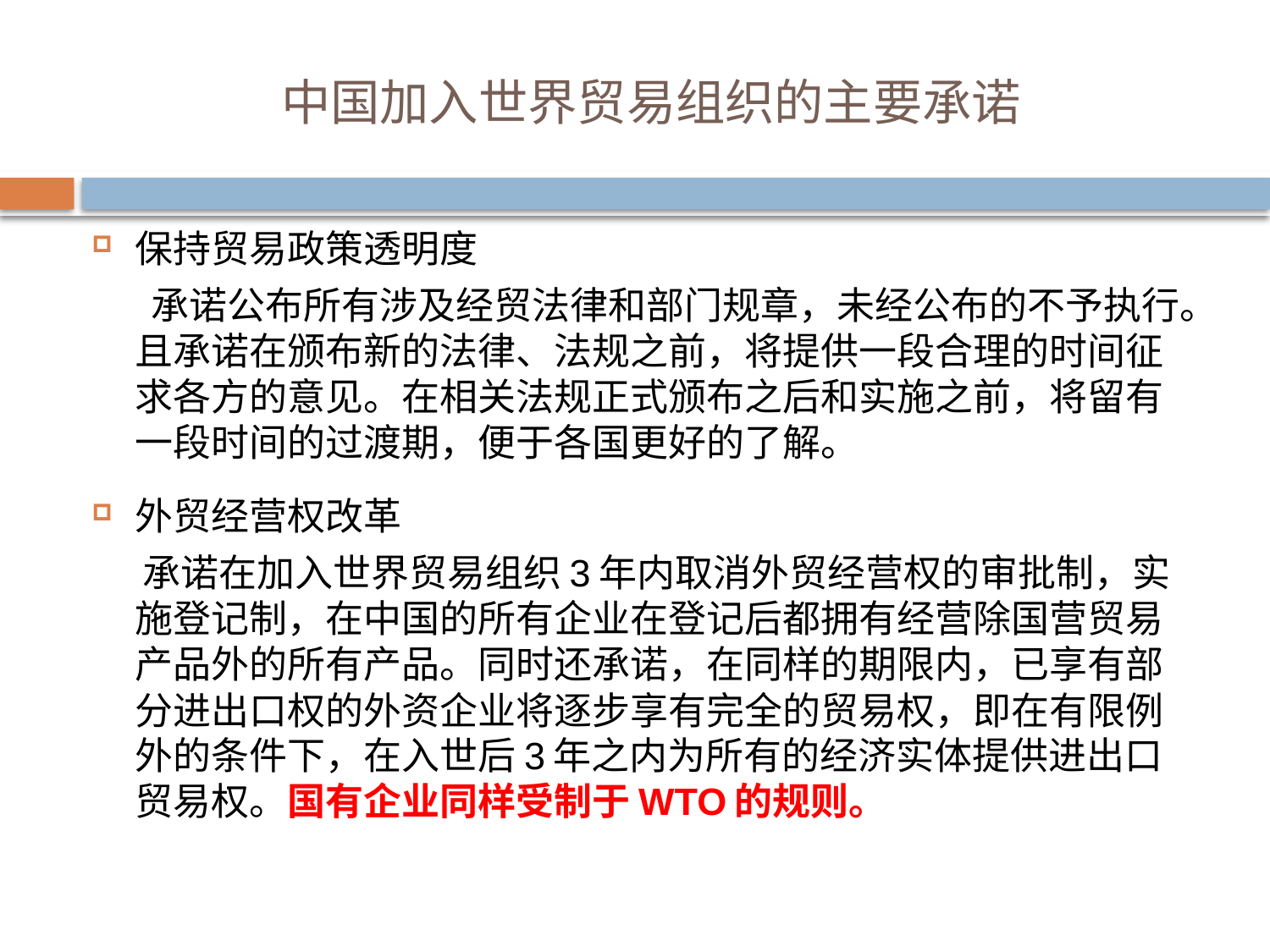

# 中国加入世界贸易组织的主要承诺
保持贸易政策透明度
      承诺公布所有涉及经贸法律和部门规章，未经公布的不予执行。且承诺在颁布新的法律、法规之前，将提供一段合理的时间征求各方的意见。在相关法规正式颁布之后和实施之前，将留有一段时间的过渡期，便于各国更好的了解。
外贸经营权改革
     承诺在加入世界贸易组织3年内取消外贸经营权的审批制，实施登记制，在中国的所有企业在登记后都拥有经营除国营贸易产品外的所有产品。同时还承诺，在同样的期限内，已享有部分进出口权的外资企业将逐步享有完全的贸易权，即在有限例外的条件下，在入世后3年之内为所有的经济实体提供进出口贸易权。国有企业同样受制于WTO的规则。